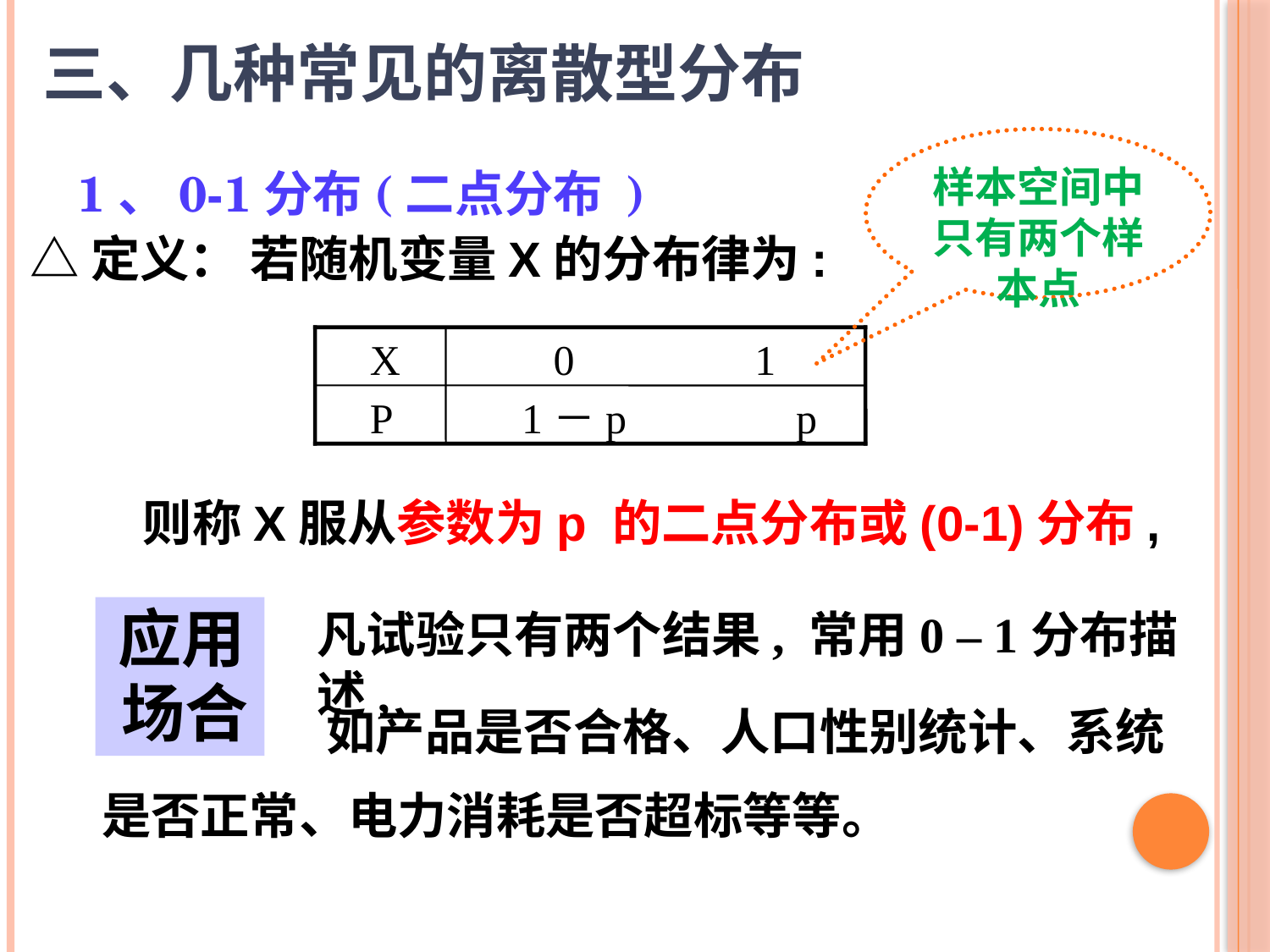

# 三、几种常见的离散型分布
样本空间中只有两个样本点
1、0-1分布(二点分布 )
△定义： 若随机变量X的分布律为:
    X

         0                 1

    P

      1－p                p

   则称X服从参数为p 的二点分布或(0-1)分布,
应用
场合

凡试验只有两个结果, 常用0 – 1分布描述,
                   如产品是否合格、人口性别统计、系统
是否正常、电力消耗是否超标等等。